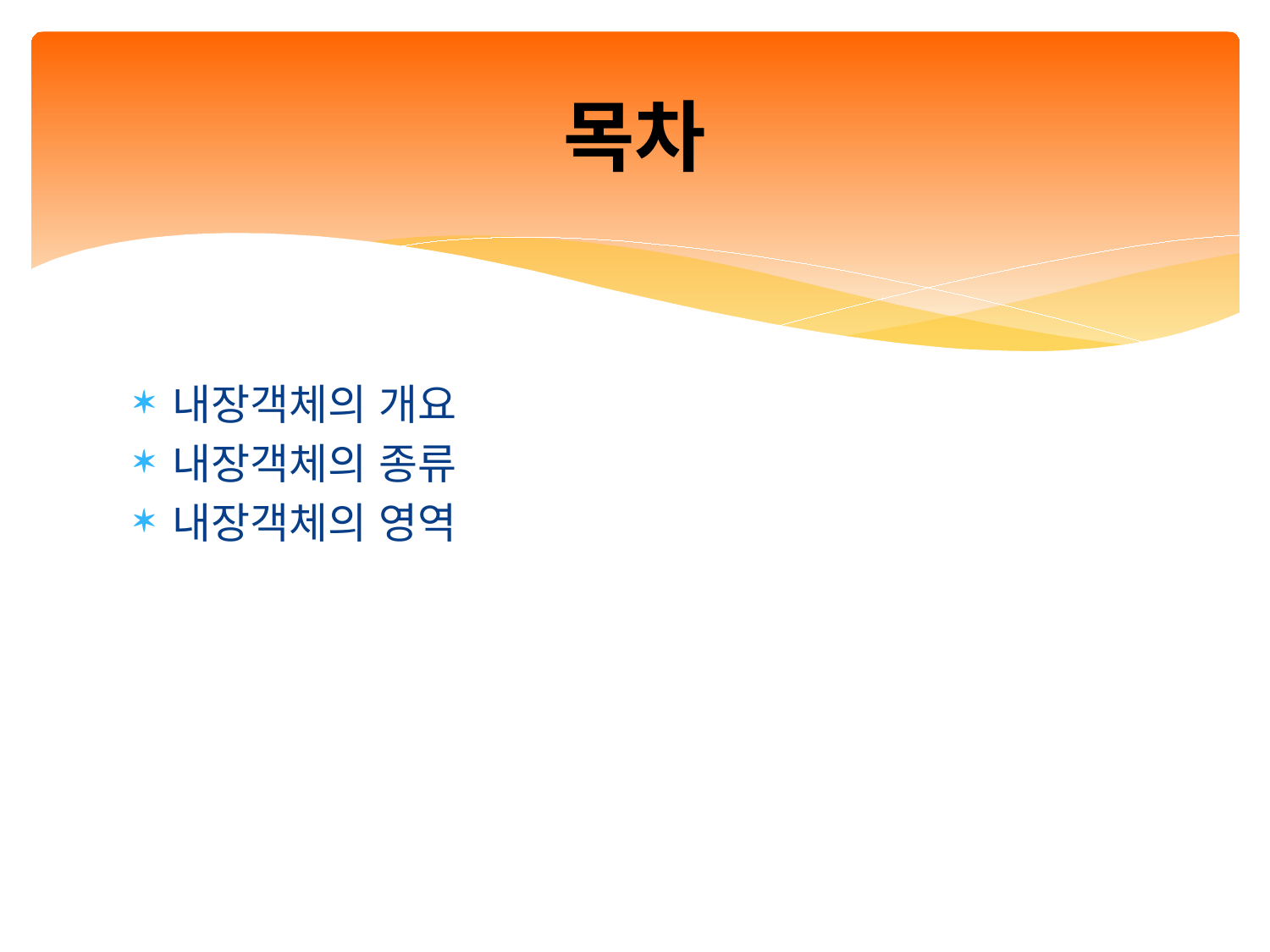

# 목차
내장객체의 개요
내장객체의 종류
내장객체의 영역